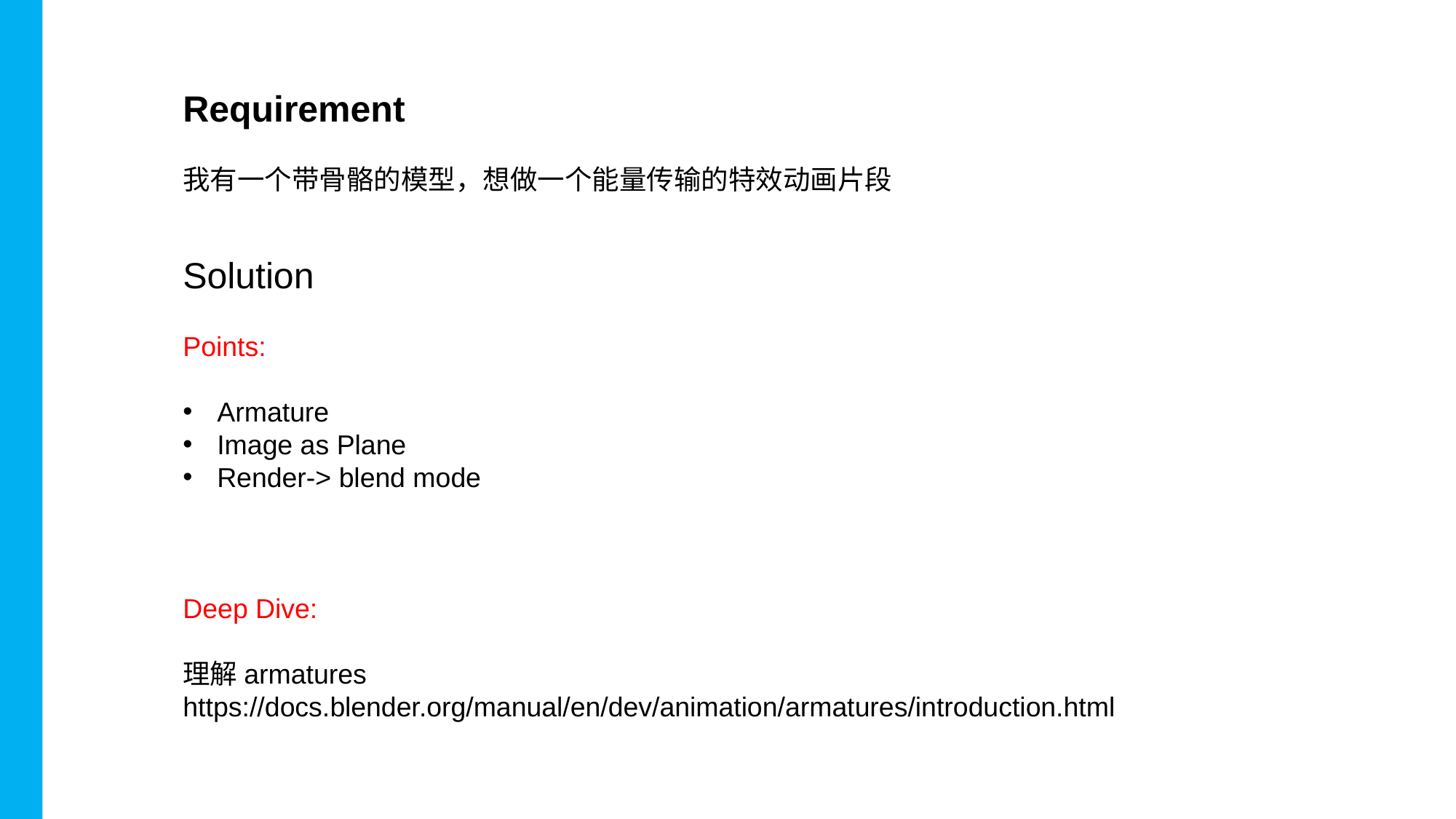

Requirement

我有一个带骨骼的模型，想做一个能量传输的特效动画片段
Solution

Points:

Armature
Image as Plane
Render-> blend mode

Deep Dive:

理解armatures
https://docs.blender.org/manual/en/dev/animation/armatures/introduction.html